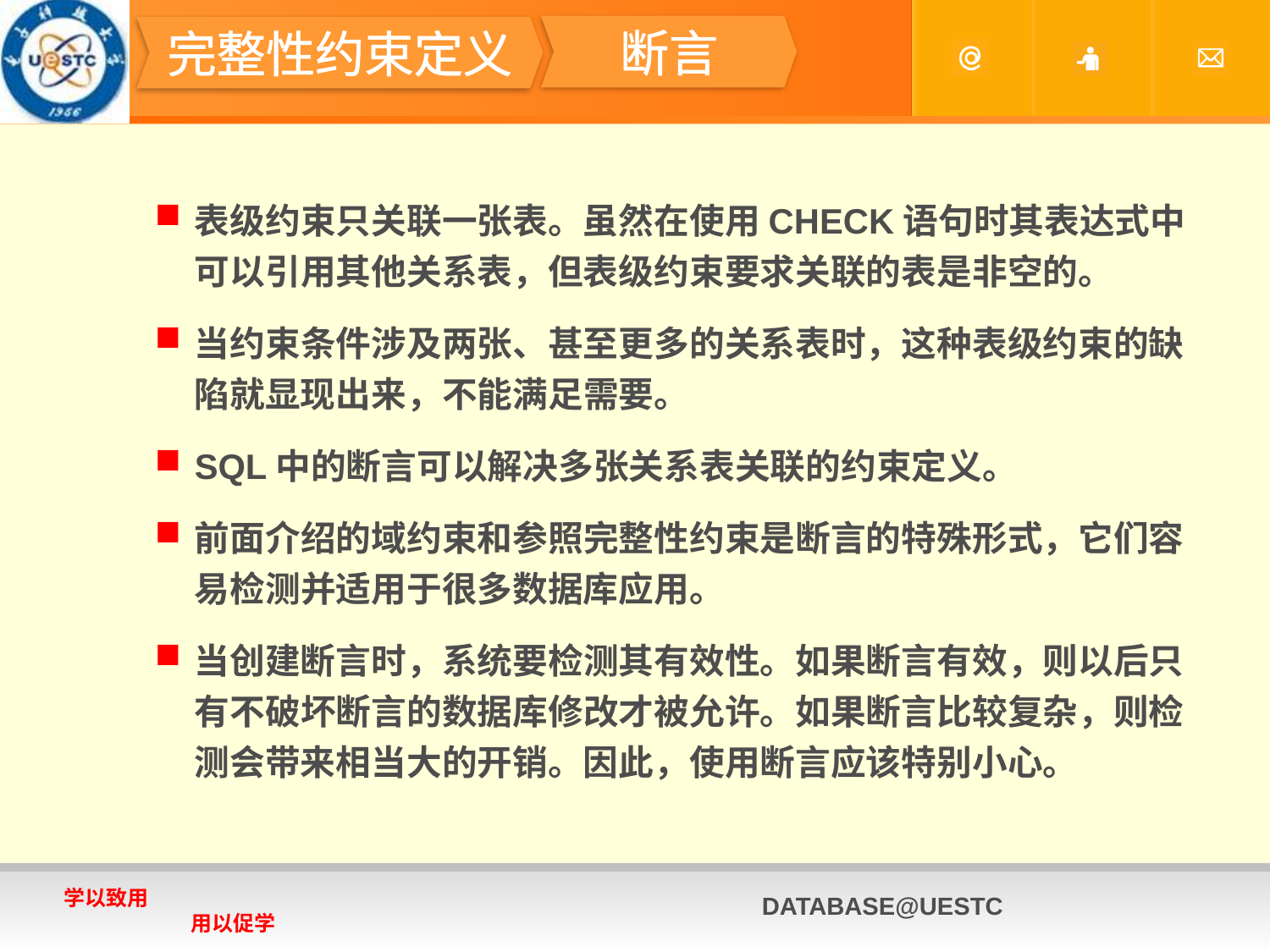

#
断言
完整性约束定义
表级约束只关联一张表。虽然在使用CHECK语句时其表达式中可以引用其他关系表，但表级约束要求关联的表是非空的。
当约束条件涉及两张、甚至更多的关系表时，这种表级约束的缺陷就显现出来，不能满足需要。
SQL中的断言可以解决多张关系表关联的约束定义。
前面介绍的域约束和参照完整性约束是断言的特殊形式，它们容易检测并适用于很多数据库应用。
当创建断言时，系统要检测其有效性。如果断言有效，则以后只有不破坏断言的数据库修改才被允许。如果断言比较复杂，则检测会带来相当大的开销。因此，使用断言应该特别小心。